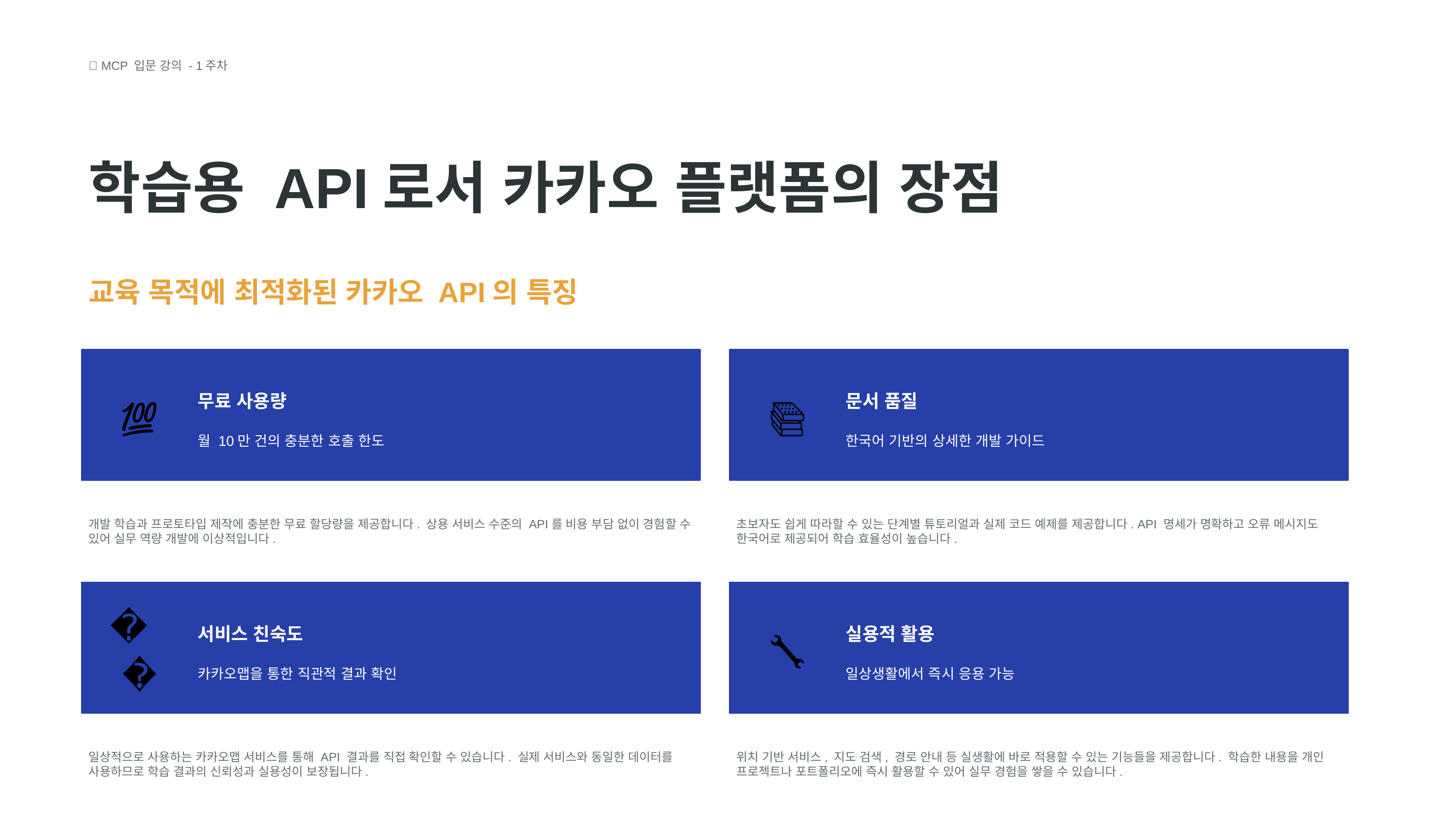

🧩 MCP 입문 강의 - 1주차
학습용 API로서 카카오 플랫폼의 장점
교육 목적에 최적화된 카카오 API의 특징

💯
📚
무료 사용량
문서 품질
월 10만 건의 충분한 호출 한도
한국어 기반의 상세한 개발 가이드
개발 학습과 프로토타입 제작에 충분한 무료 할당량을 제공합니다. 상용 서비스 수준의 API를 비용 부담 없이 경험할 수 있어 실무 역량 개발에 이상적입니다.
초보자도 쉽게 따라할 수 있는 단계별 튜토리얼과 실제 코드 예제를 제공합니다. API 명세가 명확하고 오류 메시지도 한국어로 제공되어 학습 효율성이 높습니다.

🗺️
🔧
서비스 친숙도
실용적 활용
카카오맵을 통한 직관적 결과 확인
일상생활에서 즉시 응용 가능
일상적으로 사용하는 카카오맵 서비스를 통해 API 결과를 직접 확인할 수 있습니다. 실제 서비스와 동일한 데이터를 사용하므로 학습 결과의 신뢰성과 실용성이 보장됩니다.
위치 기반 서비스, 지도 검색, 경로 안내 등 실생활에 바로 적용할 수 있는 기능들을 제공합니다. 학습한 내용을 개인 프로젝트나 포트폴리오에 즉시 활용할 수 있어 실무 경험을 쌓을 수 있습니다.